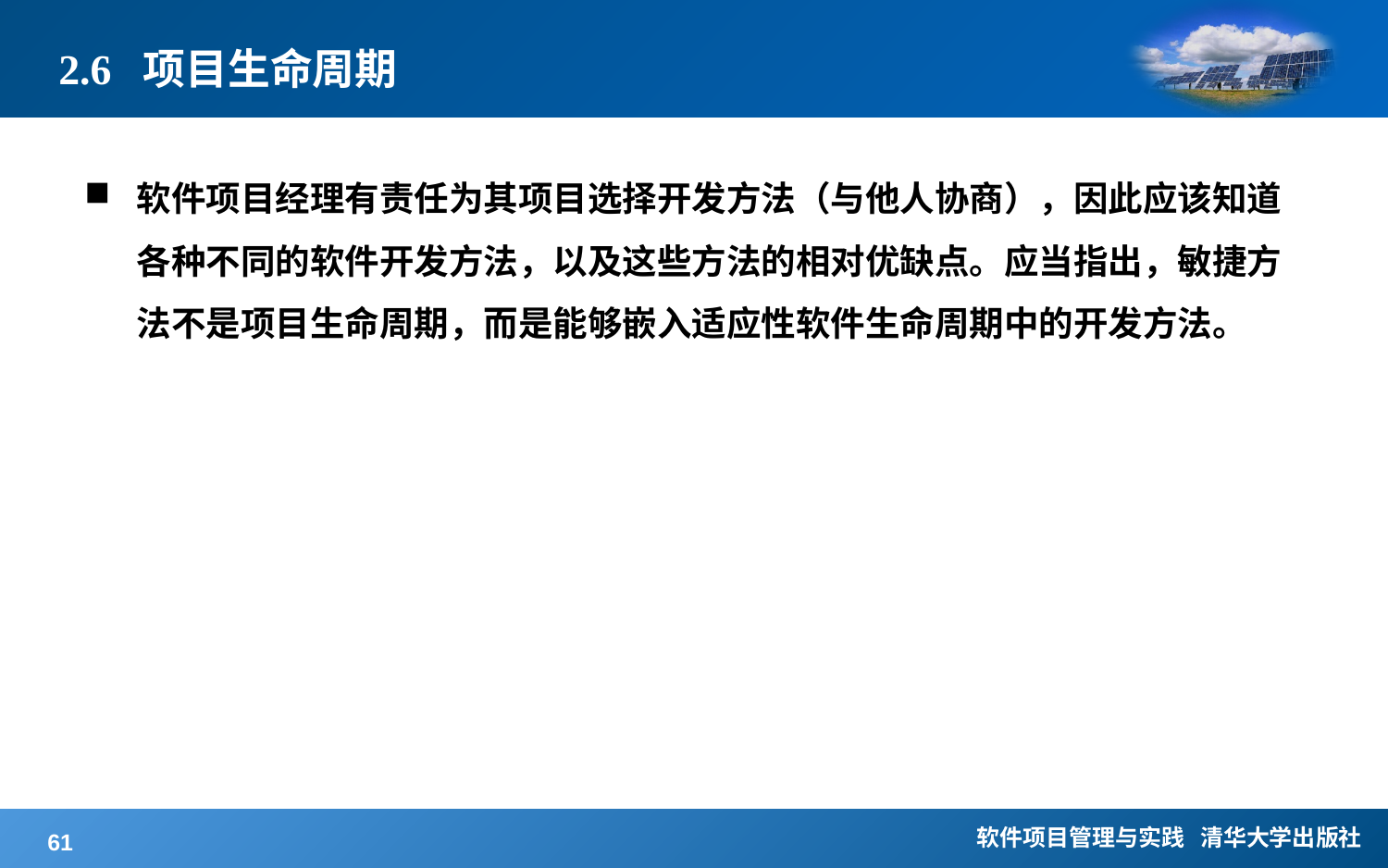

# 2.6  项目生命周期
软件项目经理有责任为其项目选择开发方法（与他人协商），因此应该知道各种不同的软件开发方法，以及这些方法的相对优缺点。应当指出，敏捷方法不是项目生命周期，而是能够嵌入适应性软件生命周期中的开发方法。